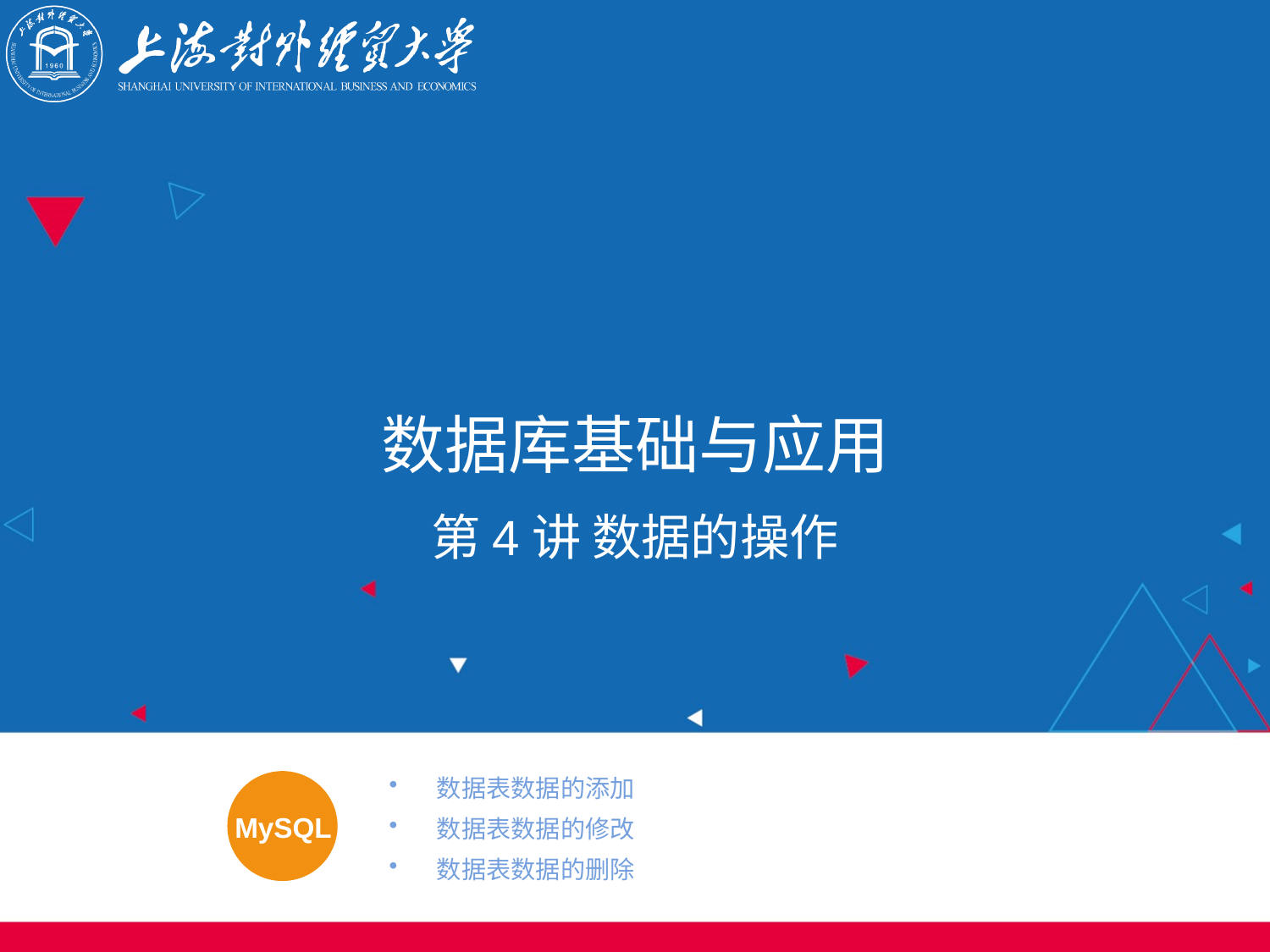

# 数据库基础与应用
第4讲 数据的操作
数据表数据的添加
数据表数据的修改
数据表数据的删除